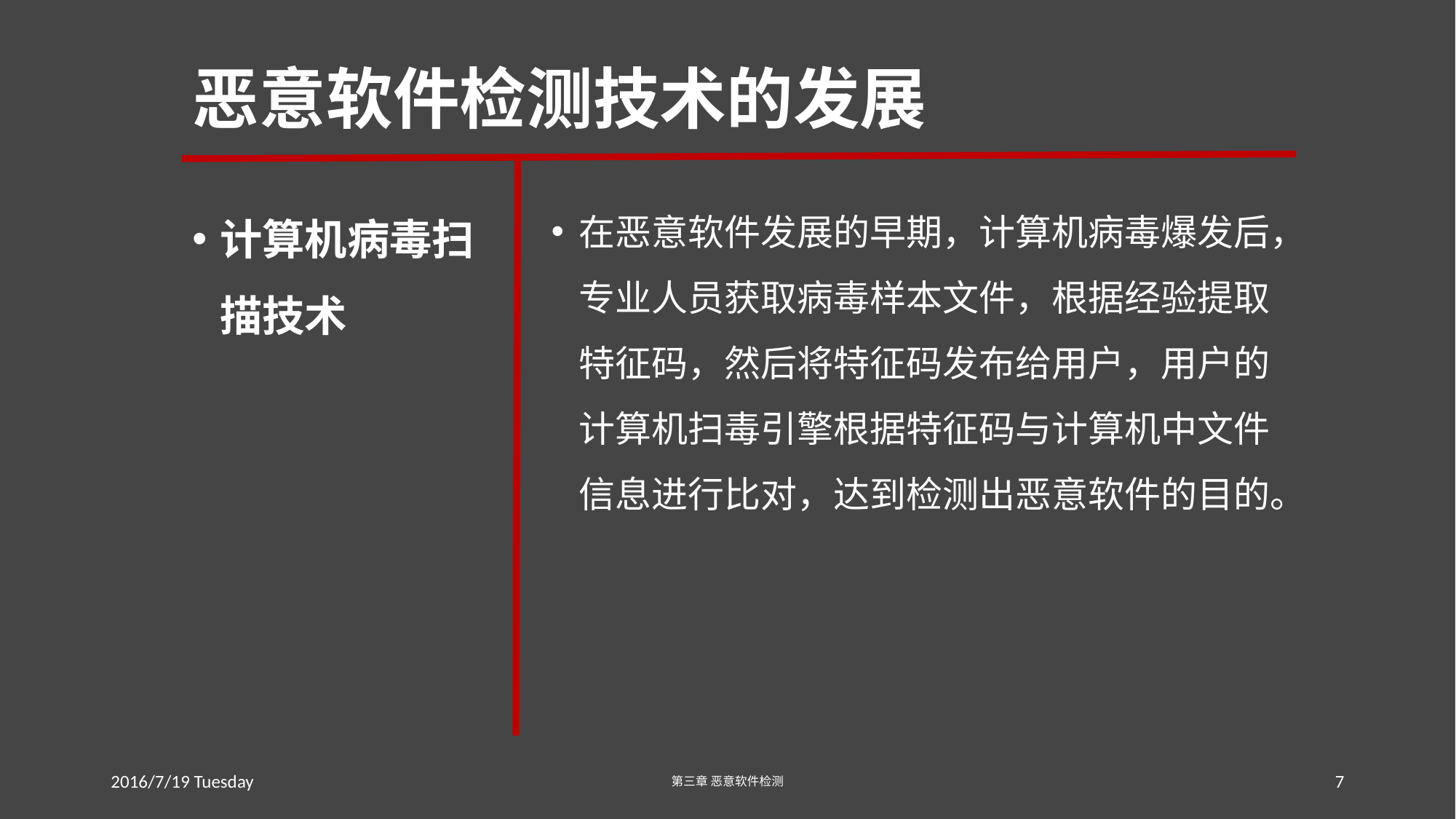

# 恶意软件检测技术的发展
计算机病毒扫描技术
在恶意软件发展的早期，计算机病毒爆发后，专业人员获取病毒样本文件，根据经验提取特征码，然后将特征码发布给用户，用户的计算机扫毒引擎根据特征码与计算机中文件信息进行比对，达到检测出恶意软件的目的。
2016/7/19 Tuesday
第三章 恶意软件检测
7